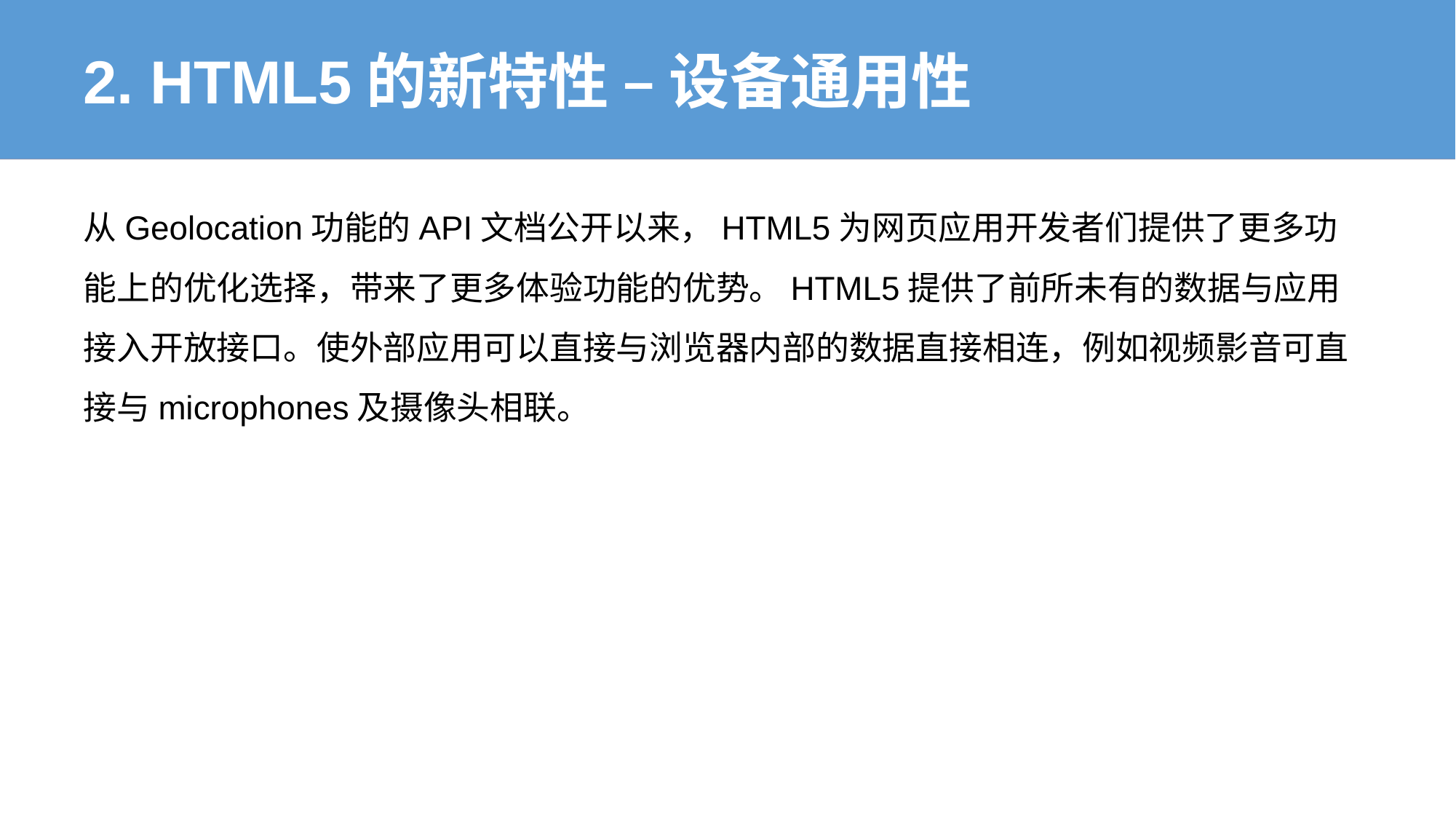

# 2. HTML5的新特性 – 设备通用性
从Geolocation功能的API文档公开以来，HTML5为网页应用开发者们提供了更多功能上的优化选择，带来了更多体验功能的优势。HTML5提供了前所未有的数据与应用接入开放接口。使外部应用可以直接与浏览器内部的数据直接相连，例如视频影音可直接与microphones及摄像头相联。